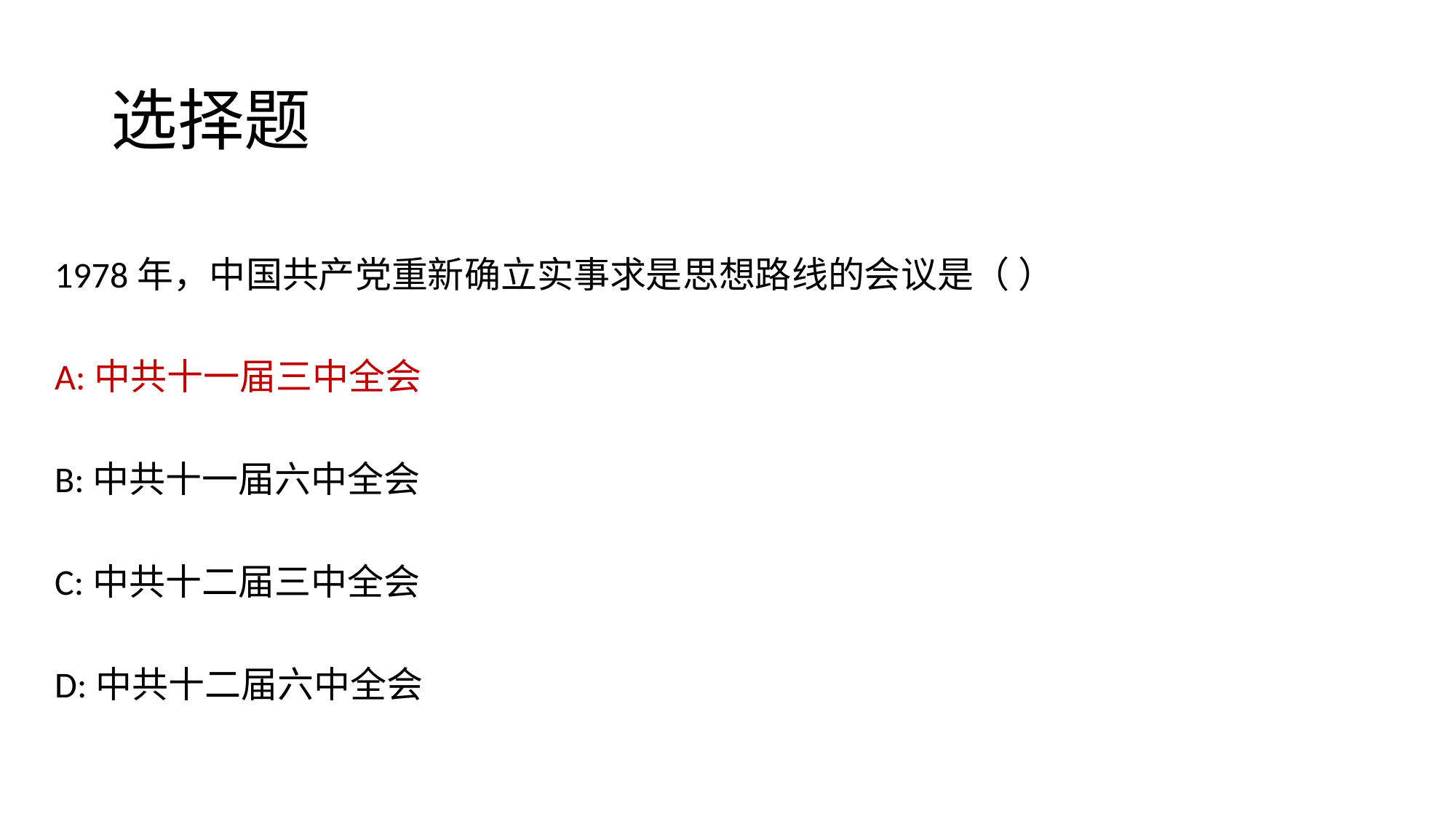

# 选择题
1978年，中国共产党重新确立实事求是思想路线的会议是（ ）
A:中共十一届三中全会
B:中共十一届六中全会
C:中共十二届三中全会
D:中共十二届六中全会